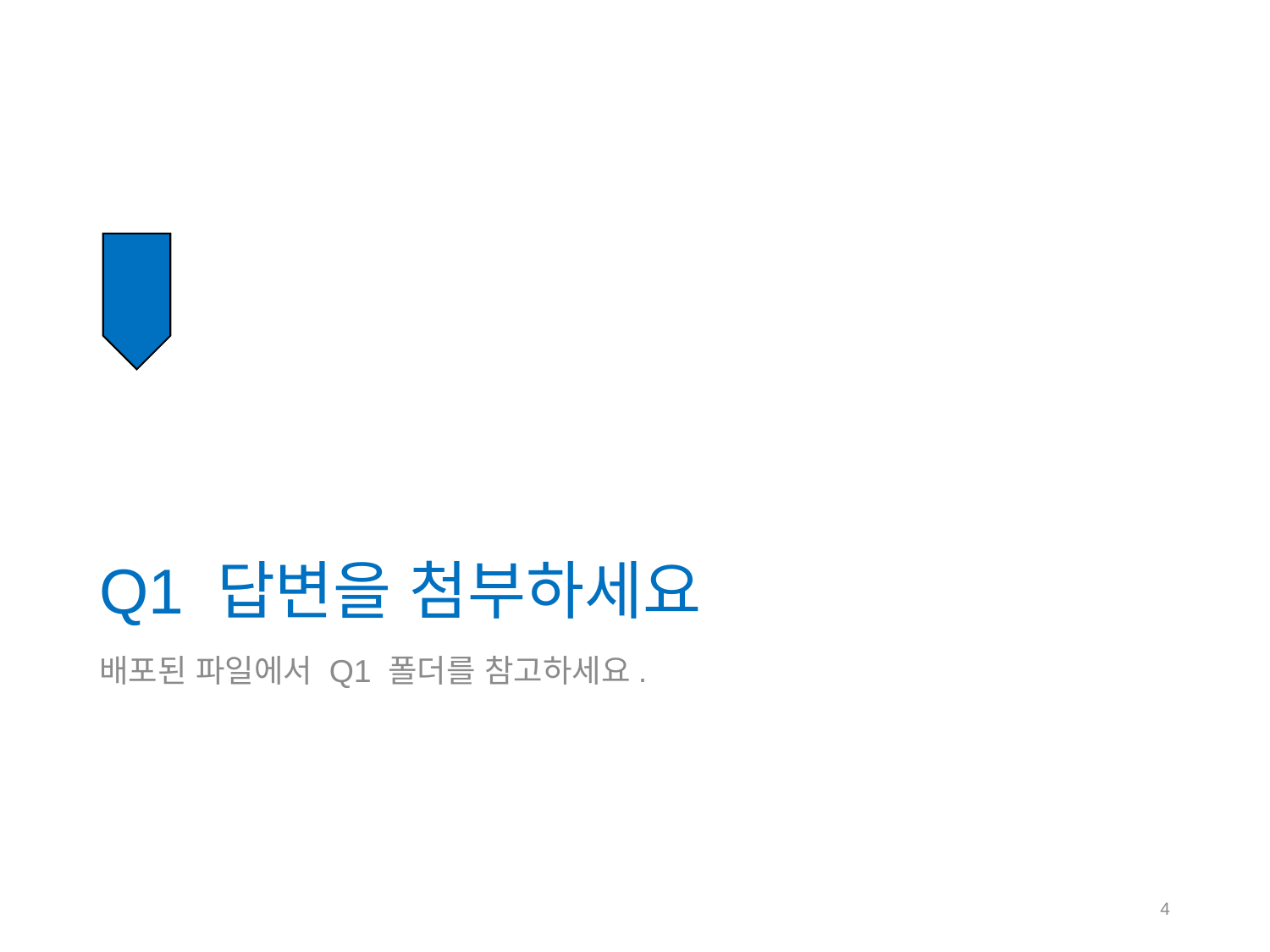

# Q1 답변을 첨부하세요
배포된 파일에서 Q1 폴더를 참고하세요.

4